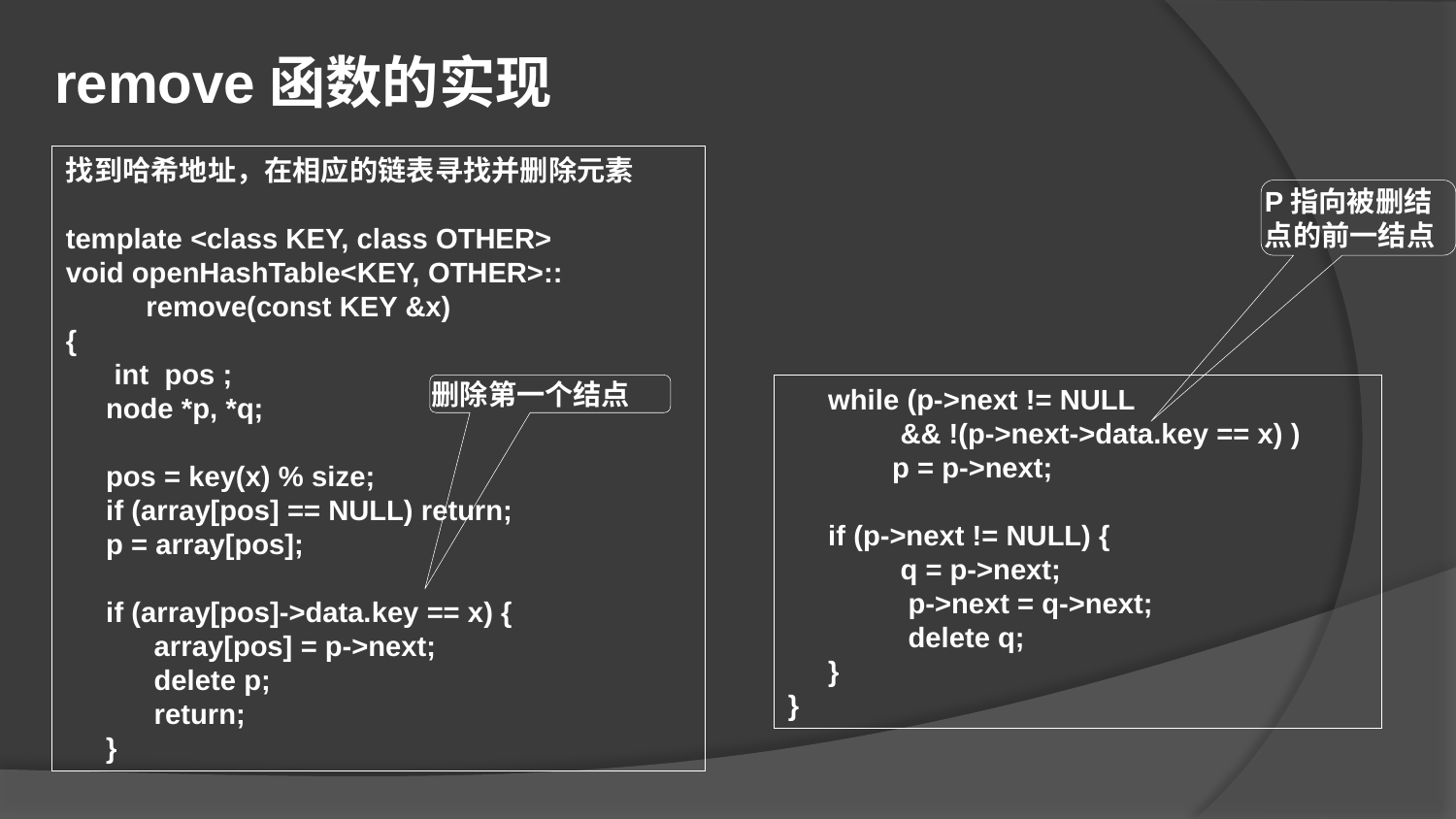

remove函数的实现
找到哈希地址，在相应的链表寻找并删除元素

template <class KEY, class OTHER>
void openHashTable<KEY, OTHER>::
          remove(const KEY &x)
{
      int  pos ;
     node *p, *q;

     pos = key(x) % size;
     if (array[pos] == NULL) return;
     p = array[pos];

     if (array[pos]->data.key == x) {
           array[pos] = p->next;
           delete p;
           return;
     }
P指向被删结点的前一结点
删除第一个结点
     while (p->next != NULL
              && !(p->next->data.key == x) )
             p = p->next;

     if (p->next != NULL) {
              q = p->next;
               p->next = q->next;
               delete q;
     }
}